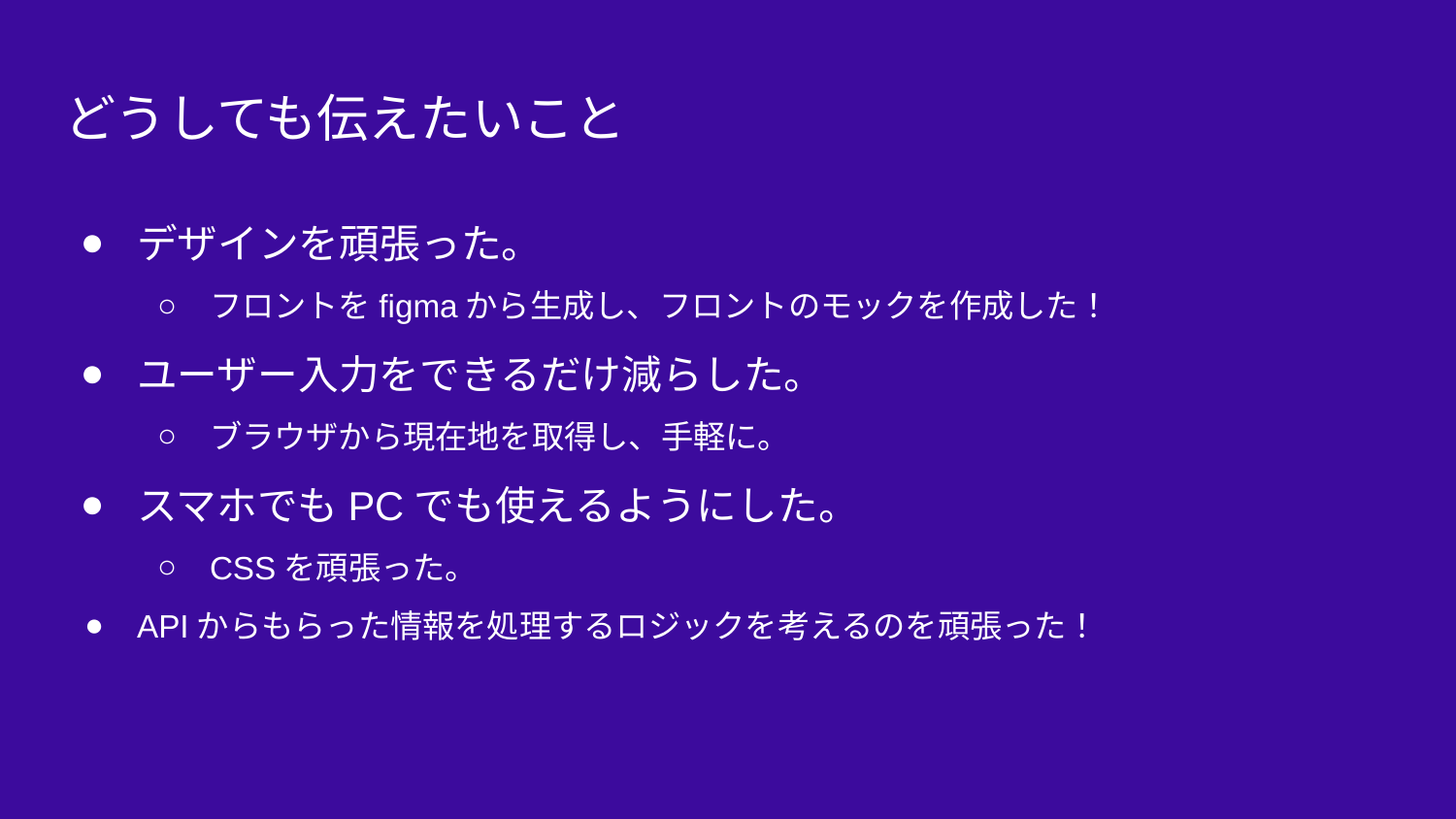

# どうしても伝えたいこと
デザインを頑張った。
フロントをfigmaから生成し、フロントのモックを作成した！
ユーザー入力をできるだけ減らした。
ブラウザから現在地を取得し、手軽に。
スマホでもPCでも使えるようにした。
CSSを頑張った。
APIからもらった情報を処理するロジックを考えるのを頑張った！